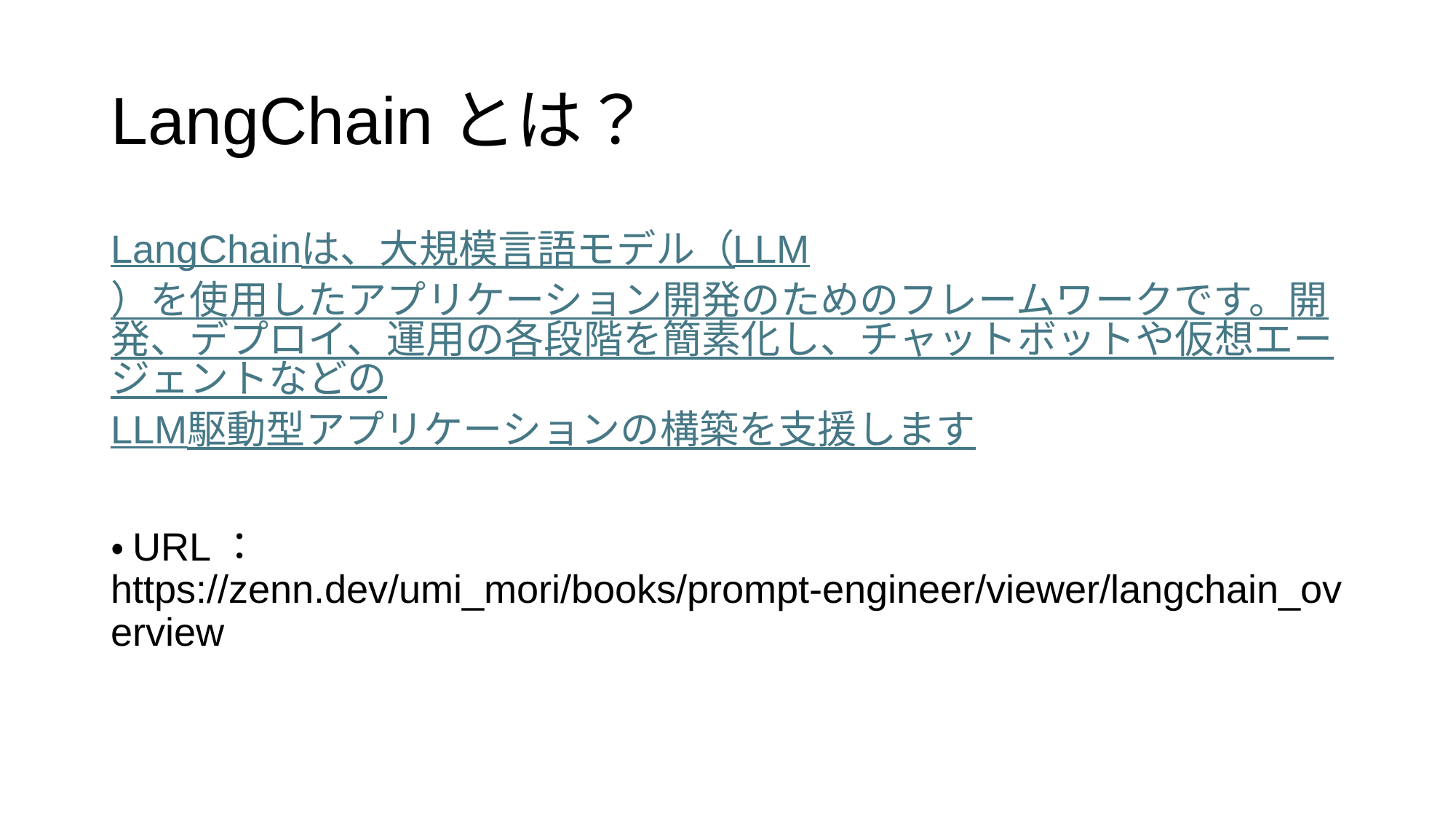

# LangChainとは？
LangChainは、大規模言語モデル（LLM）を使用したアプリケーション開発のためのフレームワークです。開発、デプロイ、運用の各段階を簡素化し、チャットボットや仮想エージェントなどのLLM駆動型アプリケーションの構築を支援します

・URL： https://zenn.dev/umi_mori/books/prompt-engineer/viewer/langchain_overview